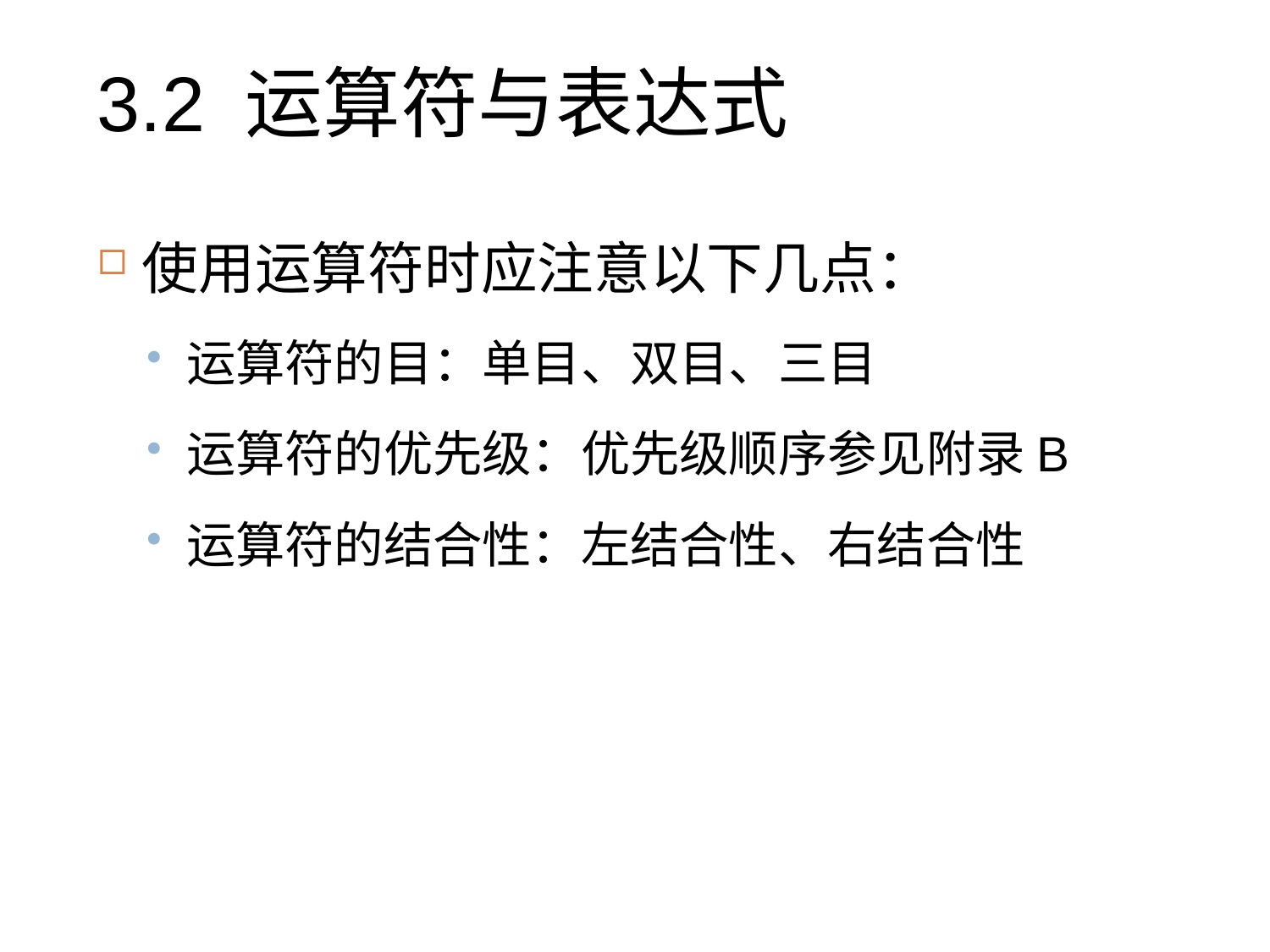

# 3.2 运算符与表达式
使用运算符时应注意以下几点：
运算符的目：单目、双目、三目
运算符的优先级：优先级顺序参见附录B
运算符的结合性：左结合性、右结合性